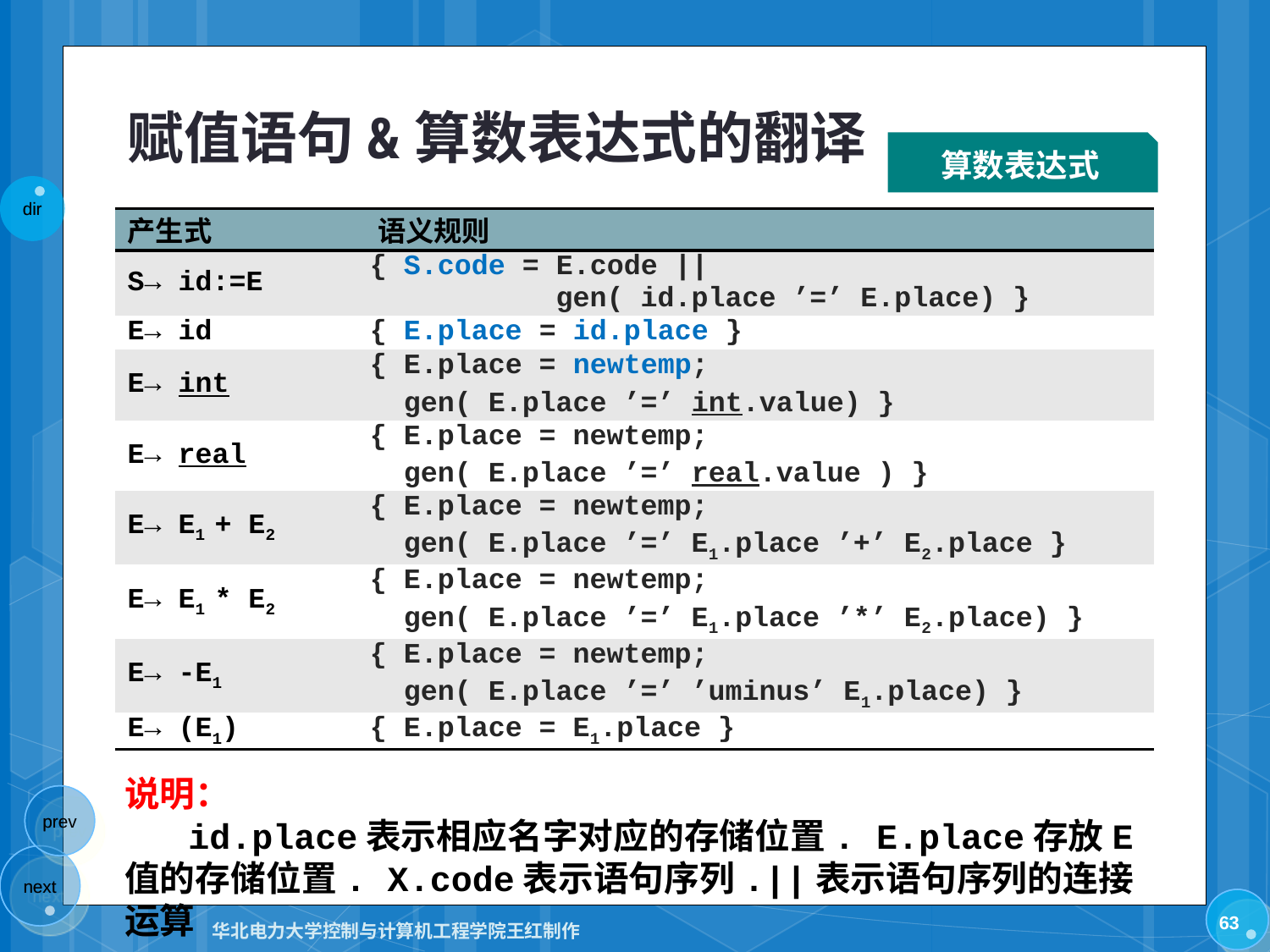

# 赋值语句&算数表达式的翻译
算数表达式
| 产生式 | 语义规则 |
| --- | --- |
| S→ id:=E | { S.code = E.code || gen( id.place ’=’ E.place) } |
| E→ id | { E.place = id.place } |
| E→ int | { E.place = newtemp; gen( E.place ’=’ int.value) } |
| E→ real | { E.place = newtemp; gen( E.place ’=’ real.value ) } |
| E→ E1 + E2 | { E.place = newtemp; gen( E.place ’=’ E1.place ’+’ E2.place } |
| E→ E1 \* E2 | { E.place = newtemp; gen( E.place ’=’ E1.place ’\*’ E2.place) } |
| E→ -E1 | { E.place = newtemp; gen( E.place ’=’ ’uminus’ E1.place) } |
| E→ (E1) | { E.place = E1.place } |
说明：
   id.place表示相应名字对应的存储位置. E.place存放E值的存储位置. X.code表示语句序列.||表示语句序列的连接运算
63
华北电力大学控制与计算机工程学院王红制作